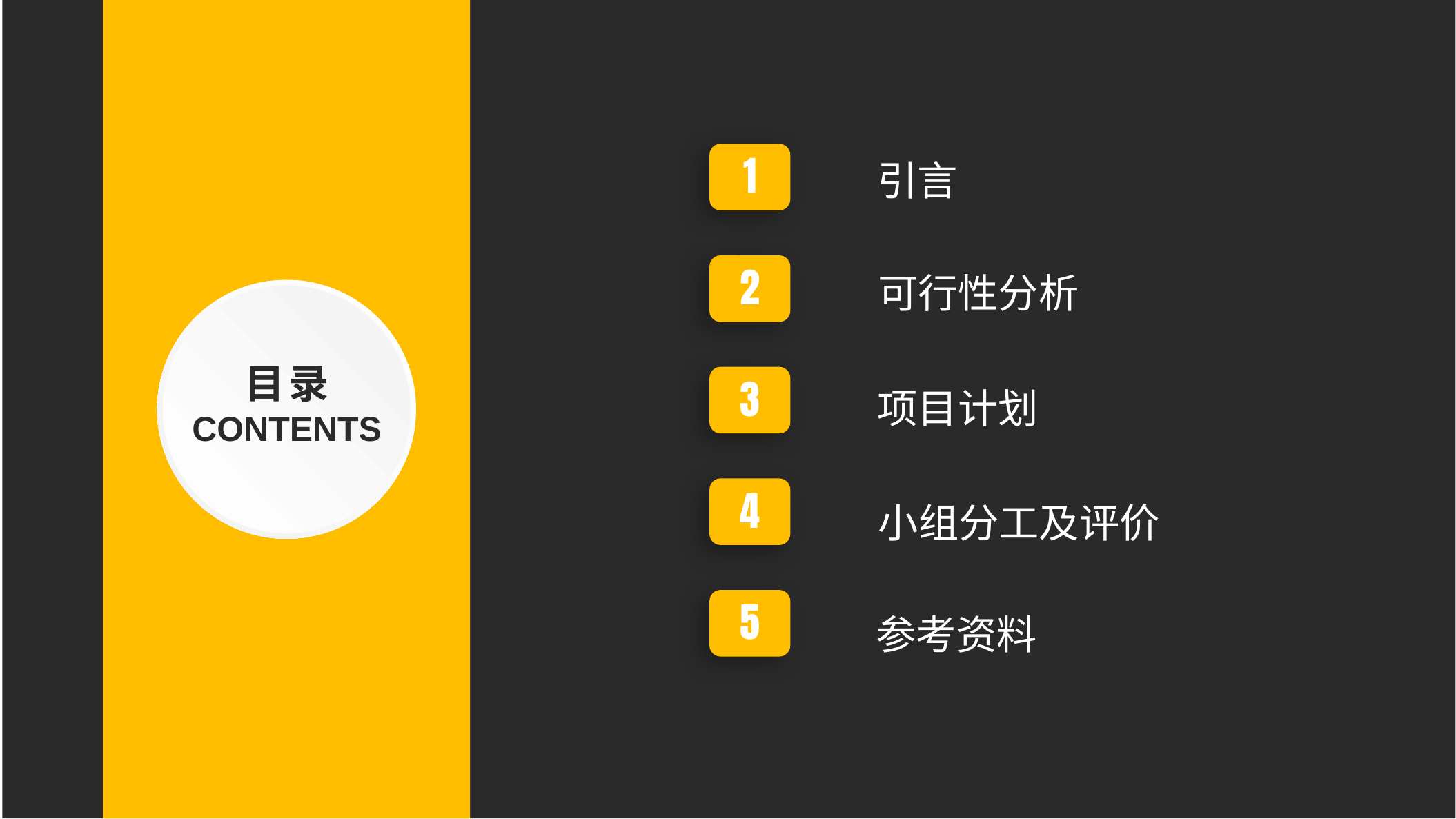

引言
1
可行性分析
2

目录
contents
3
项目计划
4
小组分工及评价
5
参考资料